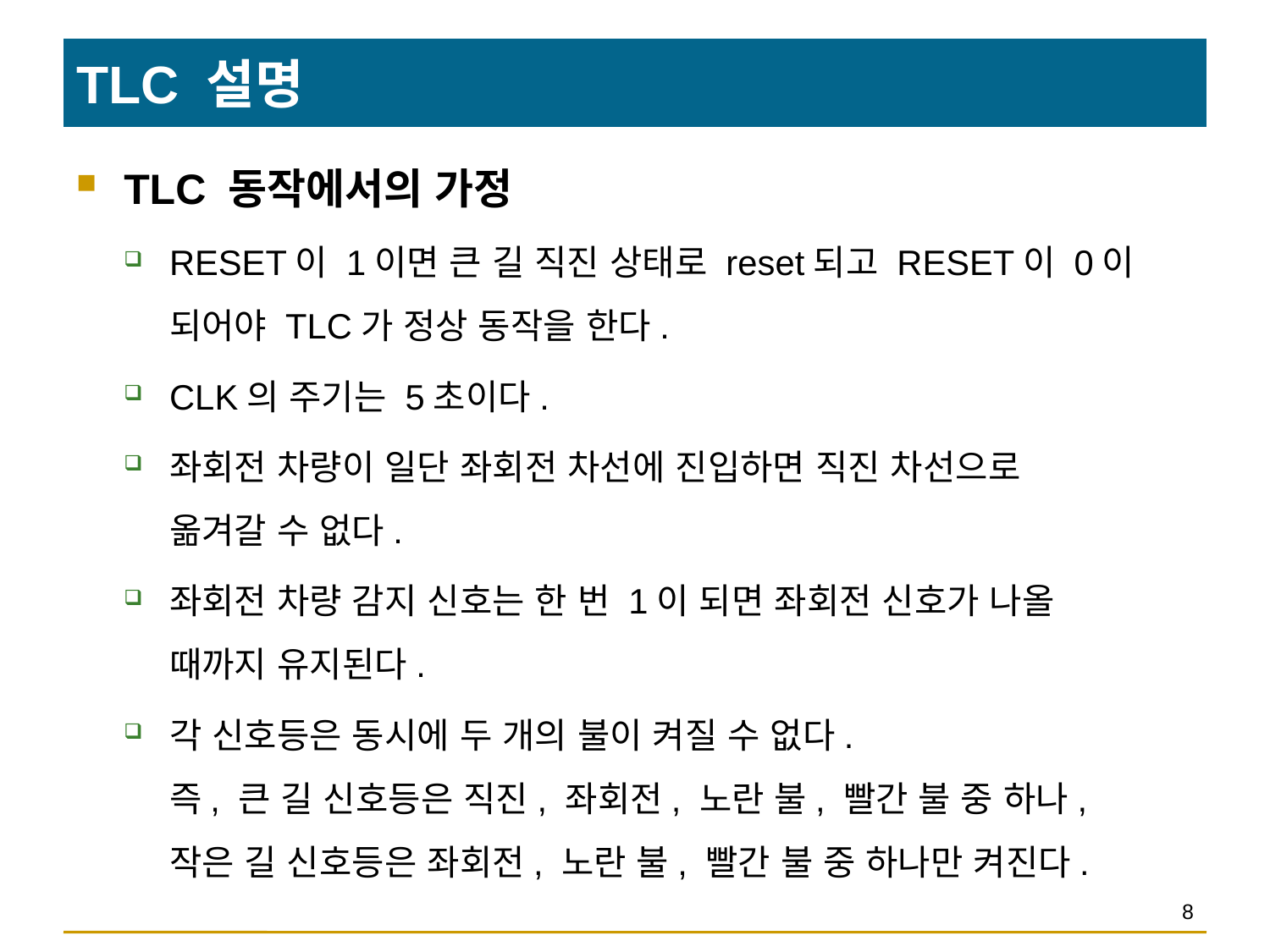

# TLC 설명
TLC 동작에서의 가정
RESET이 1이면 큰 길 직진 상태로 reset되고 RESET이 0이 되어야 TLC가 정상 동작을 한다.
CLK의 주기는 5초이다.
좌회전 차량이 일단 좌회전 차선에 진입하면 직진 차선으로
옮겨갈 수 없다.
좌회전 차량 감지 신호는 한 번 1이 되면 좌회전 신호가 나올
때까지 유지된다.
각 신호등은 동시에 두 개의 불이 켜질 수 없다.
즉, 큰 길 신호등은 직진, 좌회전, 노란 불, 빨간 불 중 하나,
작은 길 신호등은 좌회전, 노란 불, 빨간 불 중 하나만 켜진다.

8